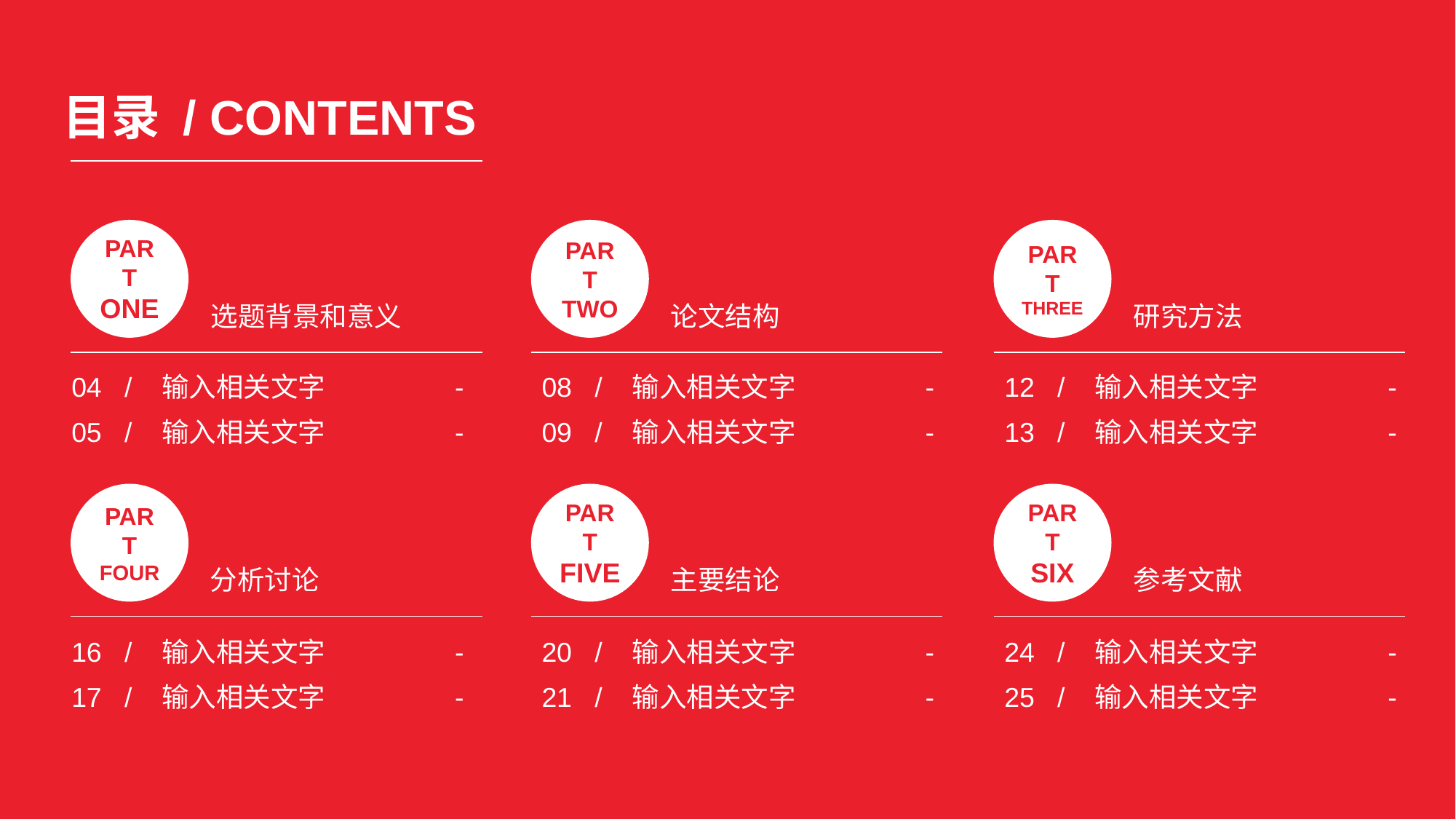

目录 / CONTENTS
PART ONE
PART TWO
PART THREE
选题背景和意义
论文结构
研究方法
04   /   输入相关文字	        -
08   /   输入相关文字	        -
12   /   输入相关文字	        -
05   /   输入相关文字 	        -
09   /   输入相关文字 	        -
13   /   输入相关文字 	        -
PART FOUR
PART FIVE
PART SIX
分析讨论
主要结论
参考文献
16   /   输入相关文字	        -
20   /   输入相关文字	        -
24   /   输入相关文字	        -
17   /   输入相关文字 	        -
21   /   输入相关文字 	        -
25   /   输入相关文字 	        -